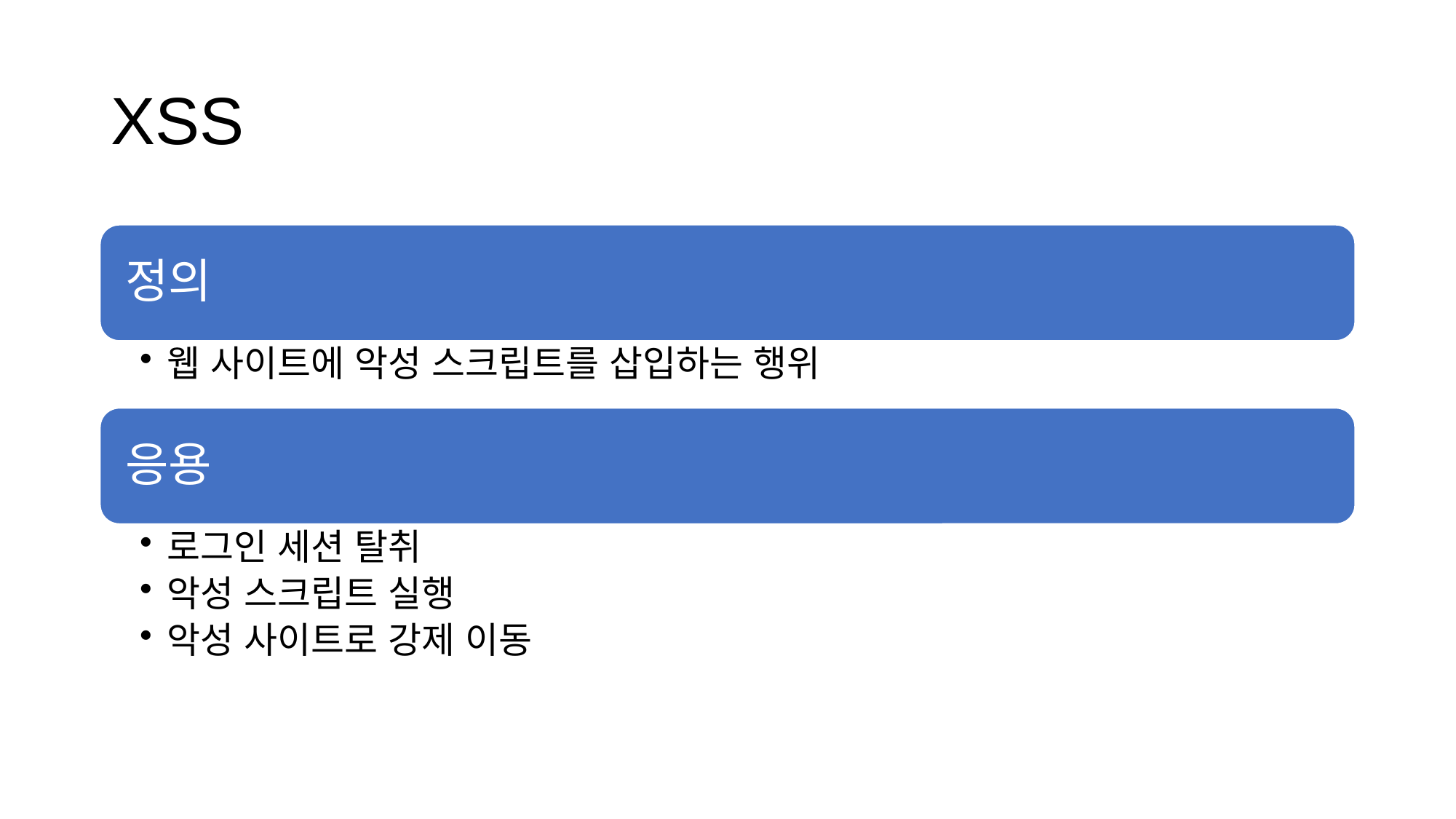

# XSS
정의
웹 사이트에 악성 스크립트를 삽입하는 행위
응용
로그인 세션 탈취
악성 스크립트 실행
악성 사이트로 강제 이동